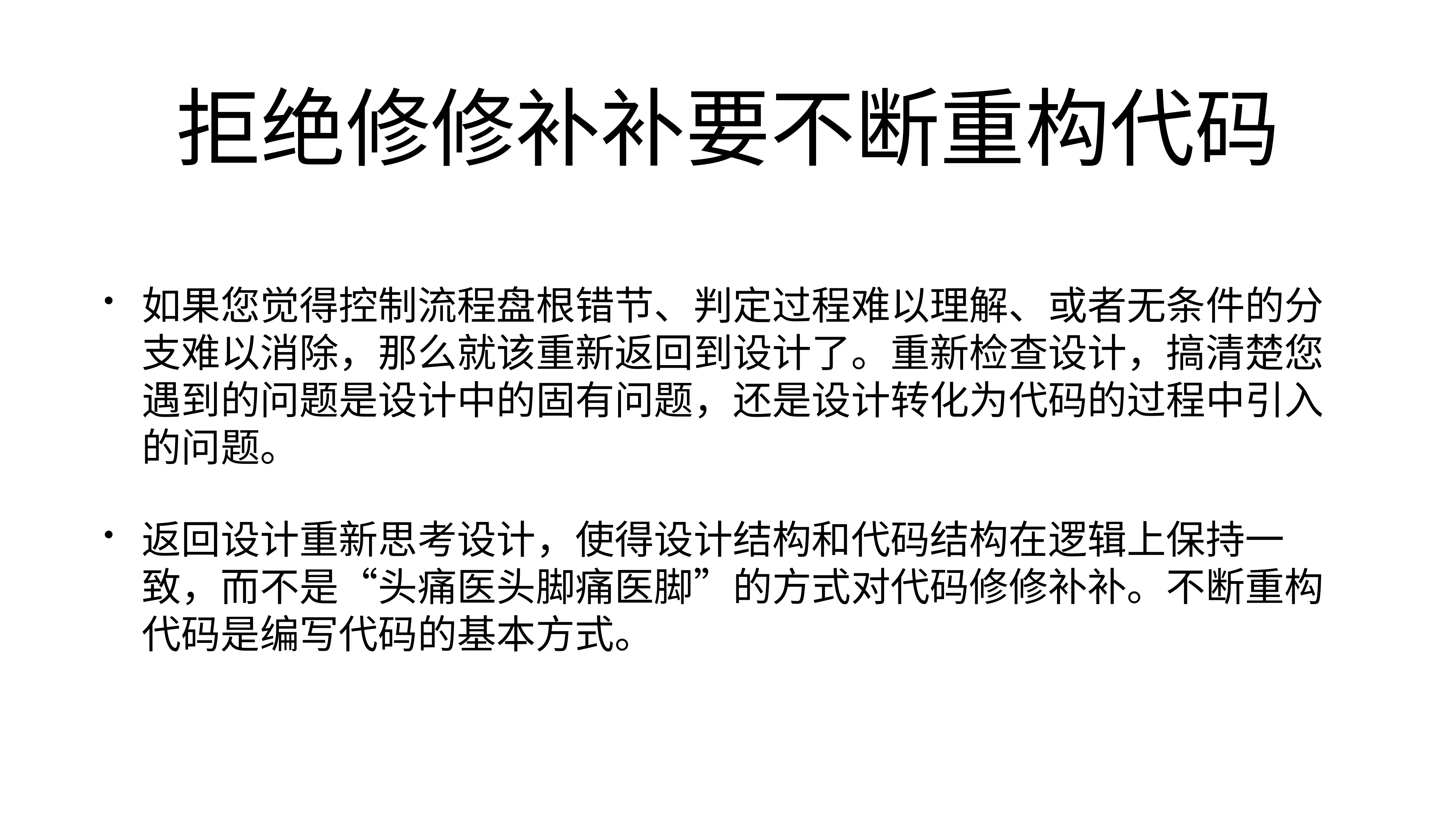

# 拒绝修修补补要不断重构代码
如果您觉得控制流程盘根错节、判定过程难以理解、或者无条件的分支难以消除，那么就该重新返回到设计了。重新检查设计，搞清楚您遇到的问题是设计中的固有问题，还是设计转化为代码的过程中引入的问题。
返回设计重新思考设计，使得设计结构和代码结构在逻辑上保持一致，而不是“头痛医头脚痛医脚”的方式对代码修修补补。不断重构代码是编写代码的基本方式。